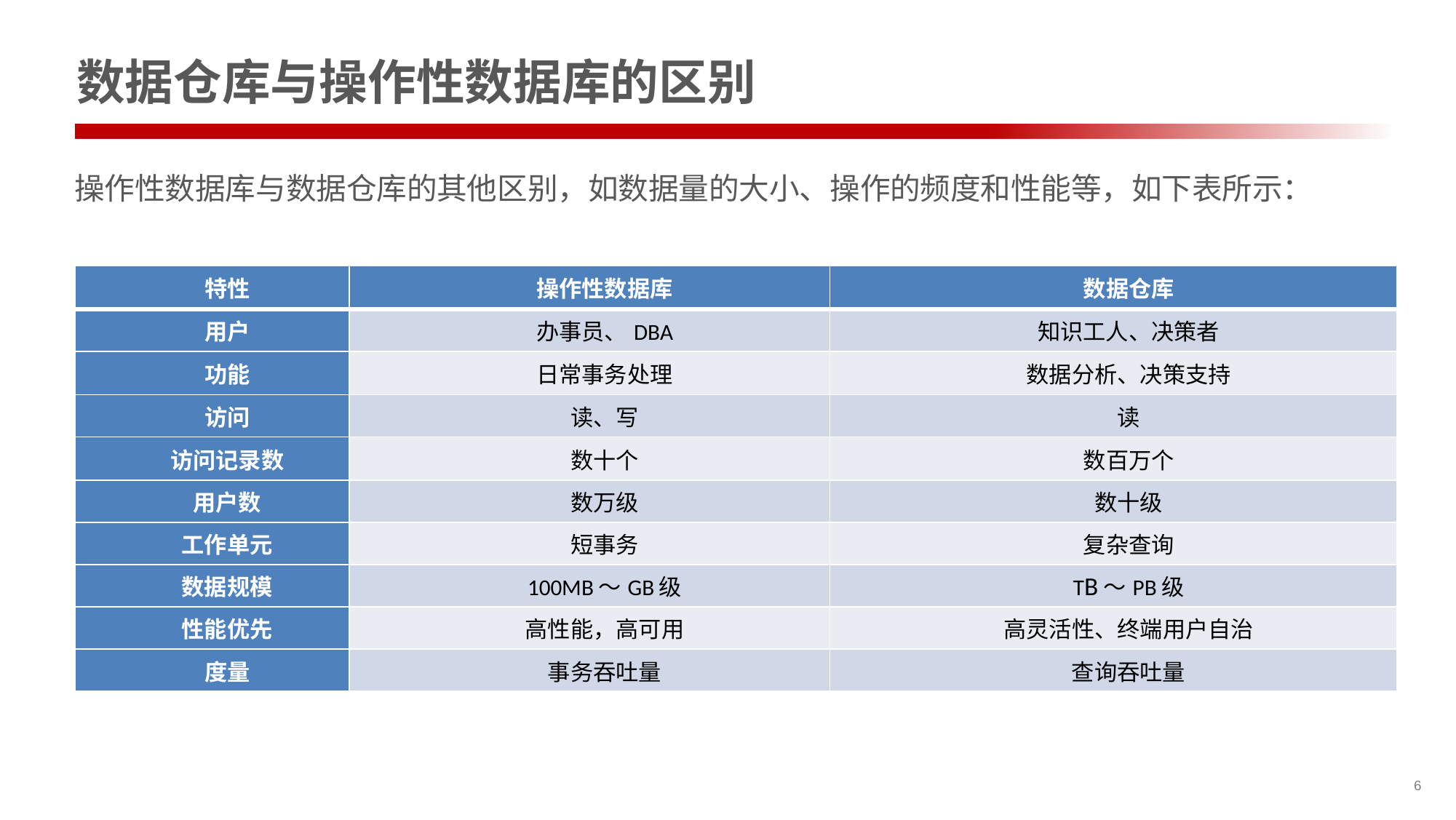

# 数据仓库与操作性数据库的区别

操作性数据库与数据仓库的其他区别，如数据量的大小、操作的频度和性能等，如下表所示：
| 特性 | 操作性数据库 | 数据仓库 |
| --- | --- | --- |
| 用户 | 办事员、DBA | 知识工人、决策者 |
| 功能 | 日常事务处理 | 数据分析、决策支持 |
| 访问 | 读、写 | 读 |
| 访问记录数 | 数十个 | 数百万个 |
| 用户数 | 数万级 | 数十级 |
| 工作单元 | 短事务 | 复杂查询 |
| 数据规模 | 100MB～GB级 | TB～PB级 |
| 性能优先 | 高性能，高可用 | 高灵活性、终端用户自治 |
| 度量 | 事务吞吐量 | 查询吞吐量 |
6